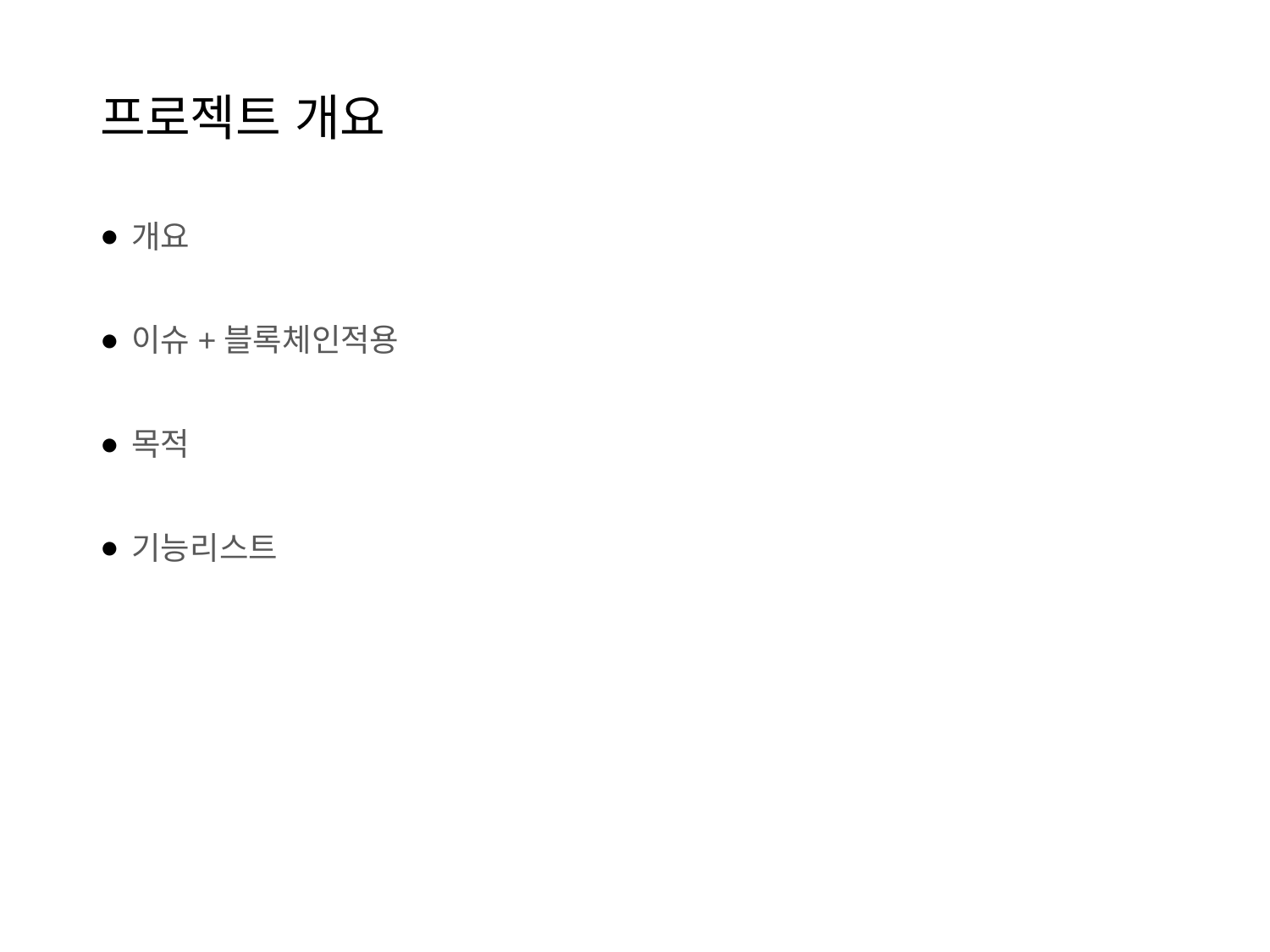

# 프로젝트 개요
개요

이슈+블록체인적용

목적

기능리스트